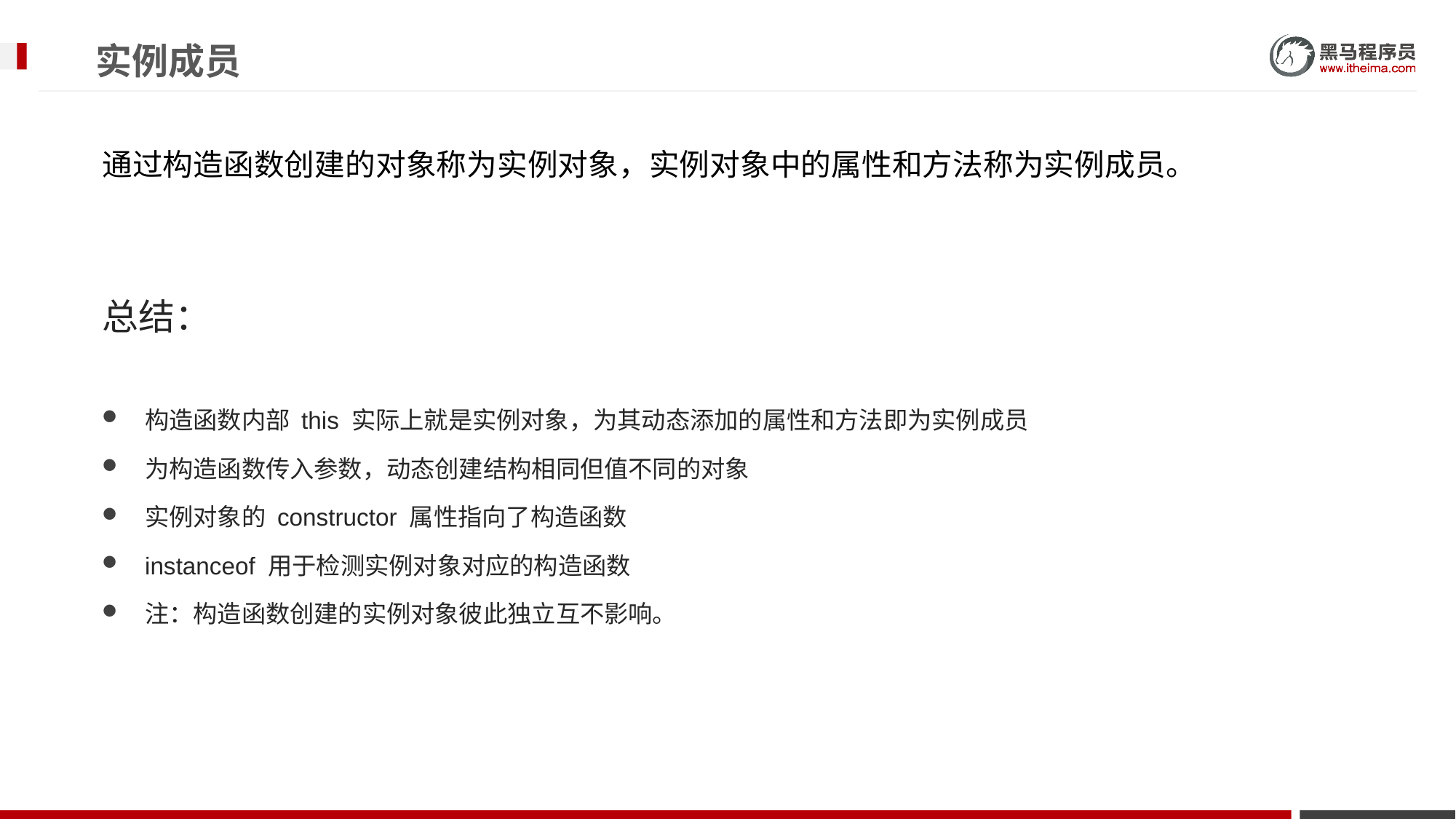

# 实例成员
通过构造函数创建的对象称为实例对象，实例对象中的属性和方法称为实例成员。
总结：

构造函数内部 this 实际上就是实例对象，为其动态添加的属性和方法即为实例成员
为构造函数传入参数，动态创建结构相同但值不同的对象
实例对象的 constructor 属性指向了构造函数
instanceof 用于检测实例对象对应的构造函数
注：构造函数创建的实例对象彼此独立互不影响。